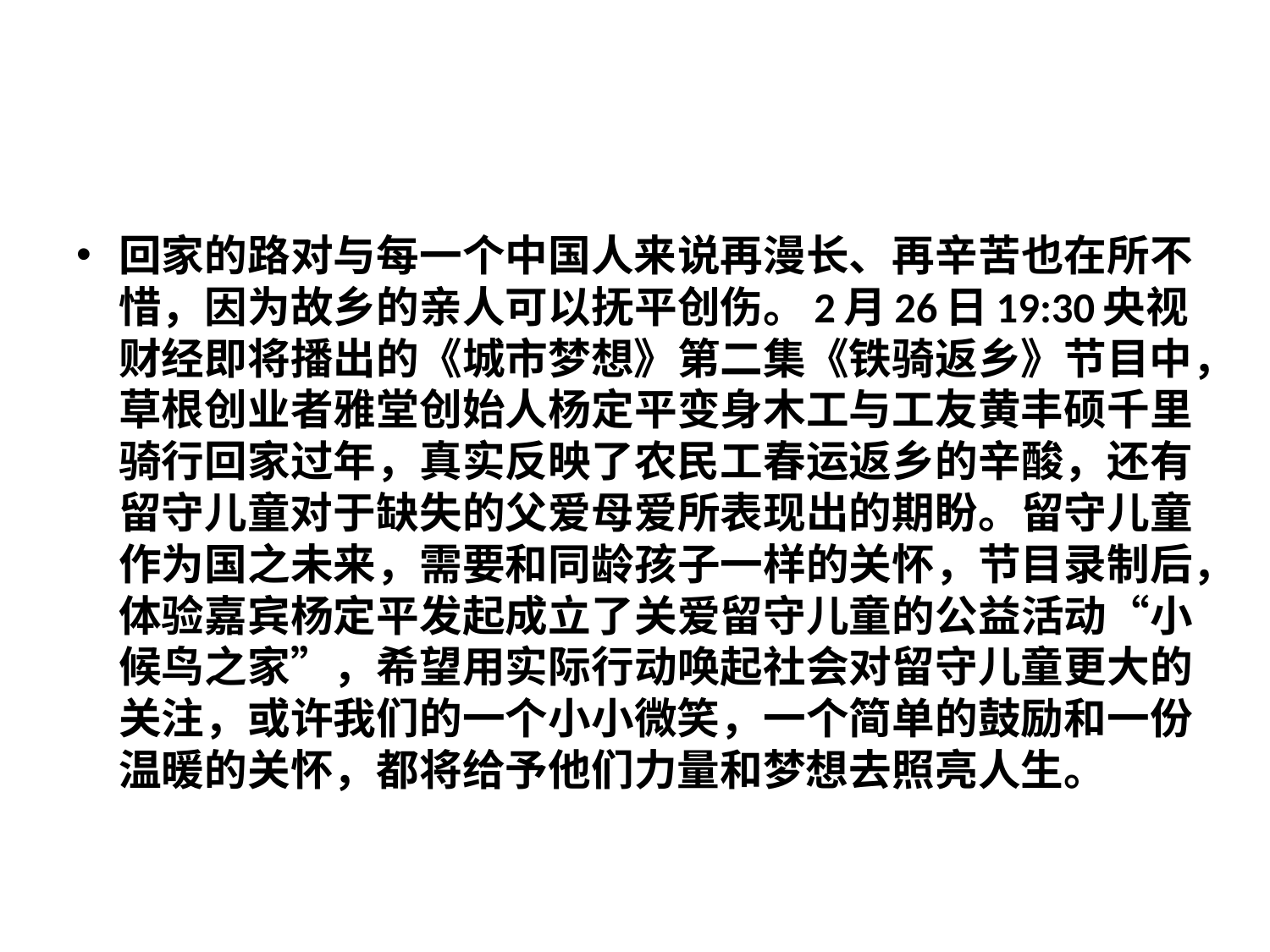

#
回家的路对与每一个中国人来说再漫长、再辛苦也在所不惜，因为故乡的亲人可以抚平创伤。2月26日19:30央视财经即将播出的《城市梦想》第二集《铁骑返乡》节目中，草根创业者雅堂创始人杨定平变身木工与工友黄丰硕千里骑行回家过年，真实反映了农民工春运返乡的辛酸，还有留守儿童对于缺失的父爱母爱所表现出的期盼。留守儿童作为国之未来，需要和同龄孩子一样的关怀，节目录制后，体验嘉宾杨定平发起成立了关爱留守儿童的公益活动“小候鸟之家”，希望用实际行动唤起社会对留守儿童更大的关注，或许我们的一个小小微笑，一个简单的鼓励和一份温暖的关怀，都将给予他们力量和梦想去照亮人生。